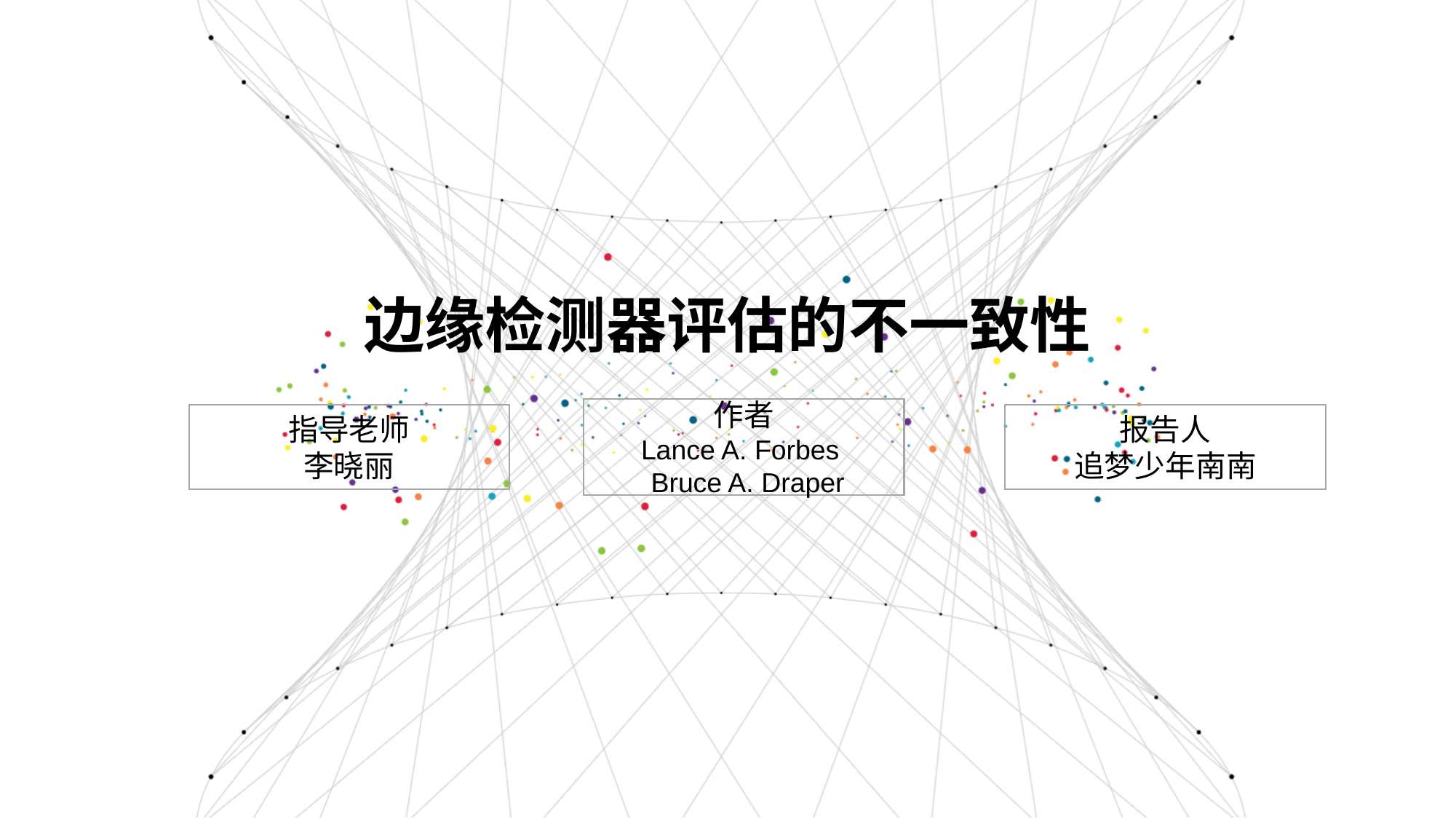

边缘检测器评估的不一致性
作者
Lance A. Forbes
 Bruce A. Draper
报告人
追梦少年南南
指导老师
李晓丽